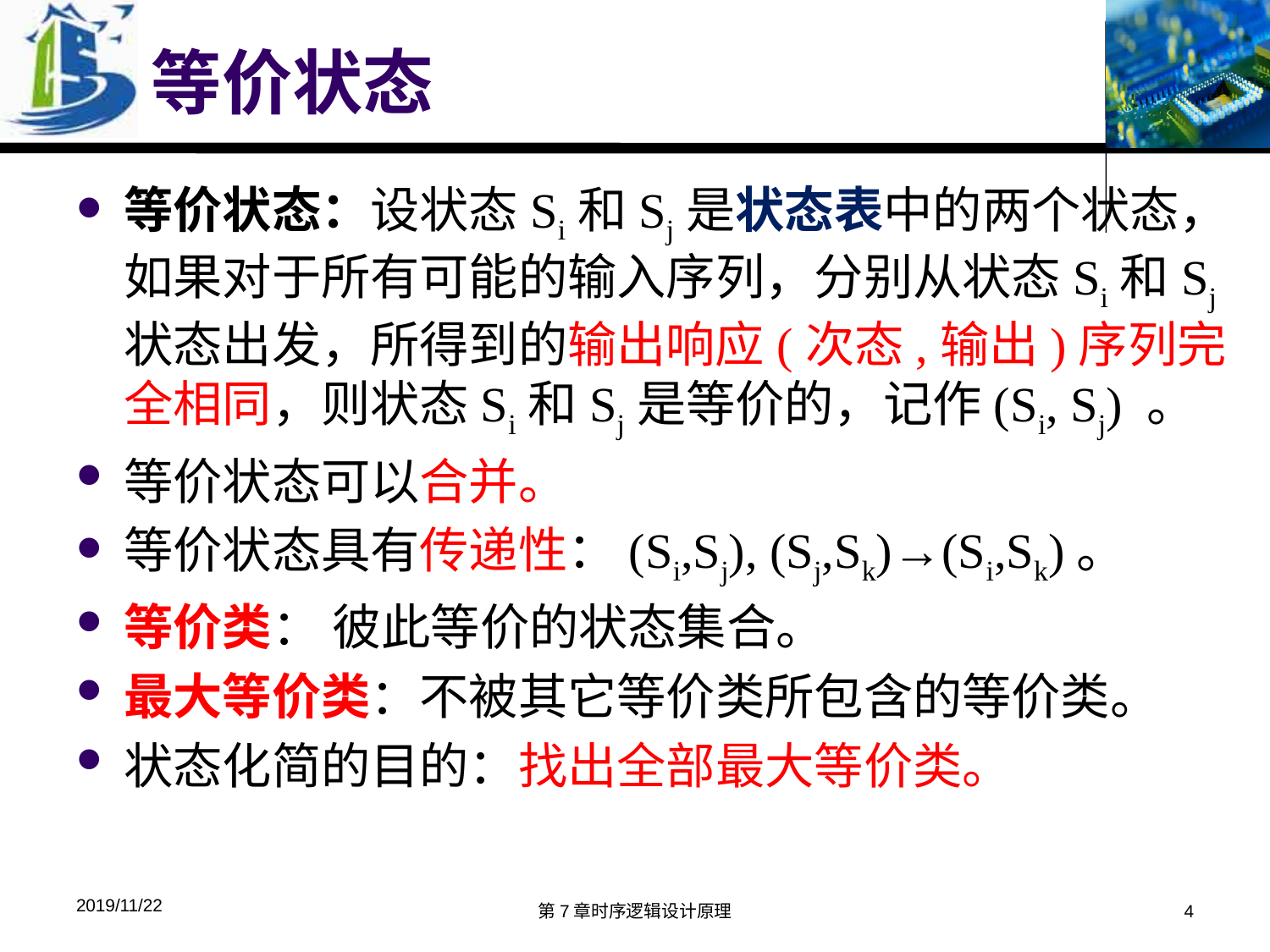

# 等价状态
等价状态：设状态Si和Sj是状态表中的两个状态，如果对于所有可能的输入序列，分别从状态Si和Sj状态出发，所得到的输出响应(次态,输出)序列完全相同，则状态Si和Sj是等价的，记作(Si, Sj) 。
等价状态可以合并。
等价状态具有传递性：(Si,Sj), (Sj,Sk)→(Si,Sk)。
等价类： 彼此等价的状态集合。
最大等价类：不被其它等价类所包含的等价类。
状态化简的目的：找出全部最大等价类。
2019/11/22
第7章时序逻辑设计原理
4